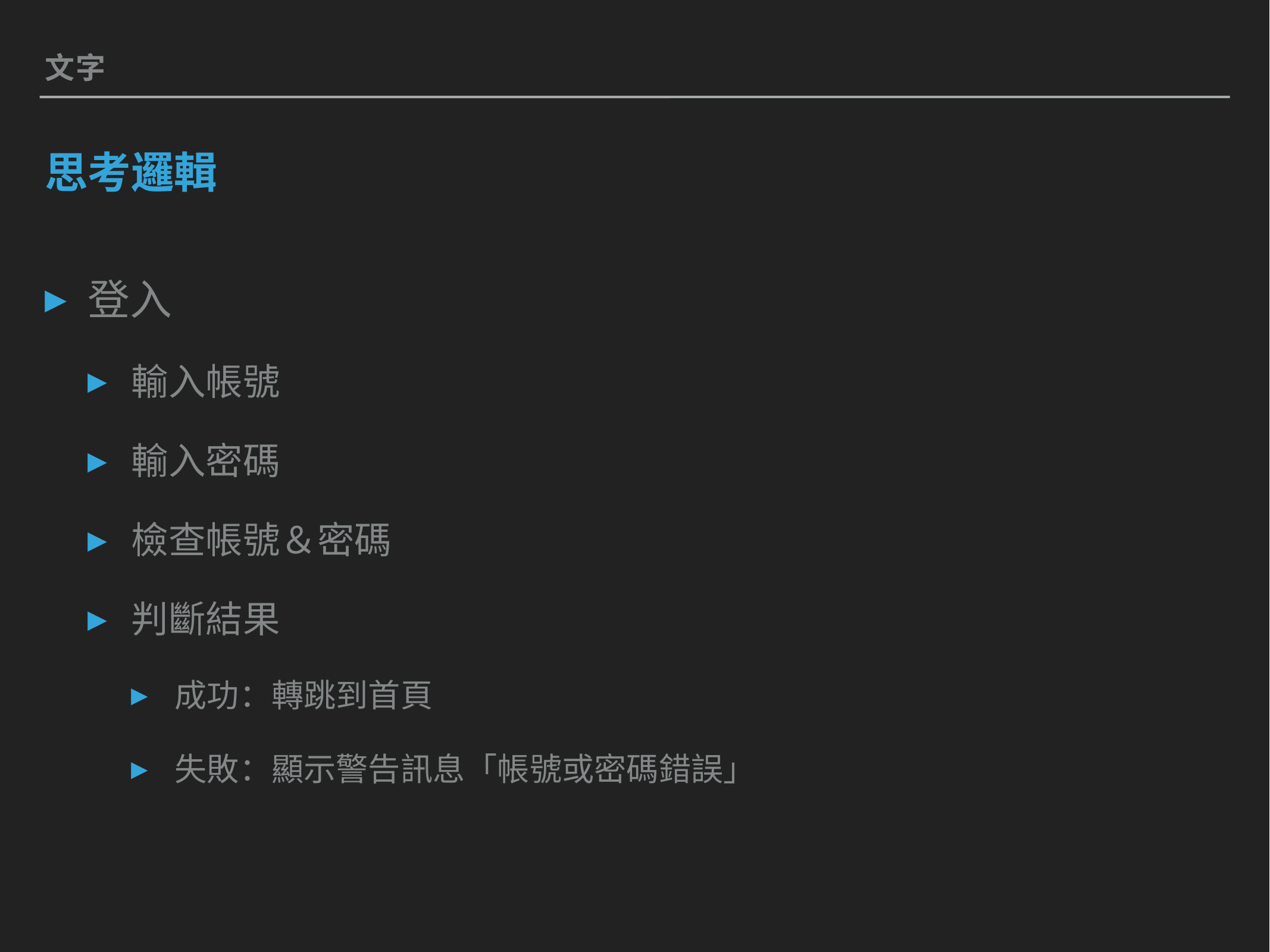

文字
# 思考邏輯
登入
輸入帳號
輸入密碼
檢查帳號＆密碼
判斷結果
成功：轉跳到首頁
失敗：顯示警告訊息「帳號或密碼錯誤」